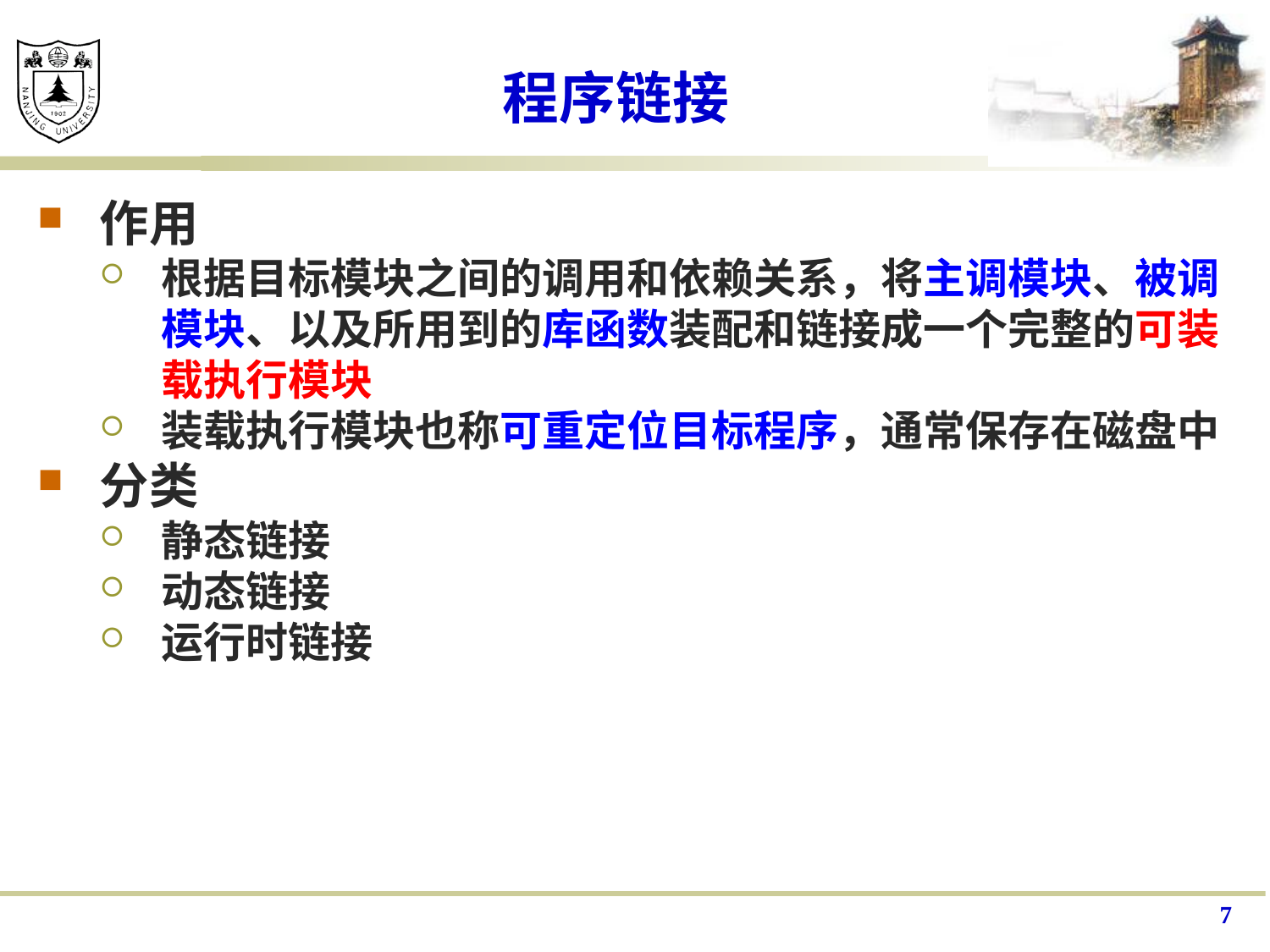

# 程序链接
作用
根据目标模块之间的调用和依赖关系，将主调模块、被调模块、以及所用到的库函数装配和链接成一个完整的可装载执行模块
装载执行模块也称可重定位目标程序，通常保存在磁盘中
分类
静态链接
动态链接
运行时链接

7